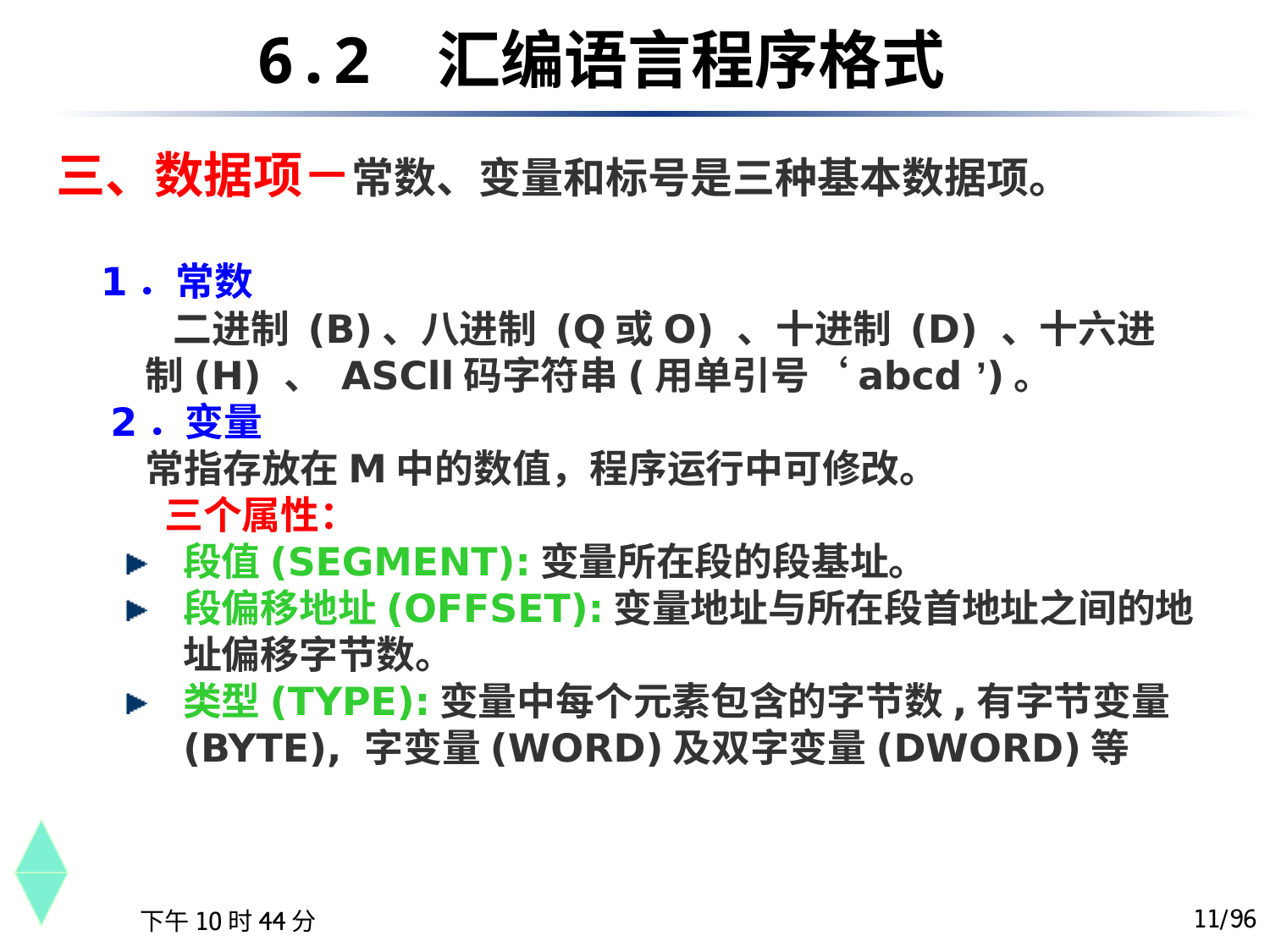

6.2	 汇编语言程序格式
三、数据项－常数、变量和标号是三种基本数据项。

   1．常数
	     二进制 (B)、八进制 (Q或O) 、十进制 (D) 、十六进
         制(H) 、 ASCll码字符串(用单引号‘abcd ’)。
    2．变量
         常指存放在M中的数值，程序运行中可修改。
	    三个属性：
段值(SEGMENT):变量所在段的段基址。
段偏移地址(OFFSET):变量地址与所在段首地址之间的地址偏移字节数。
类型(TYPE):变量中每个元素包含的字节数,有字节变量(BYTE), 字变量(WORD)及双字变量(DWORD)等
11/96
下午10时44分